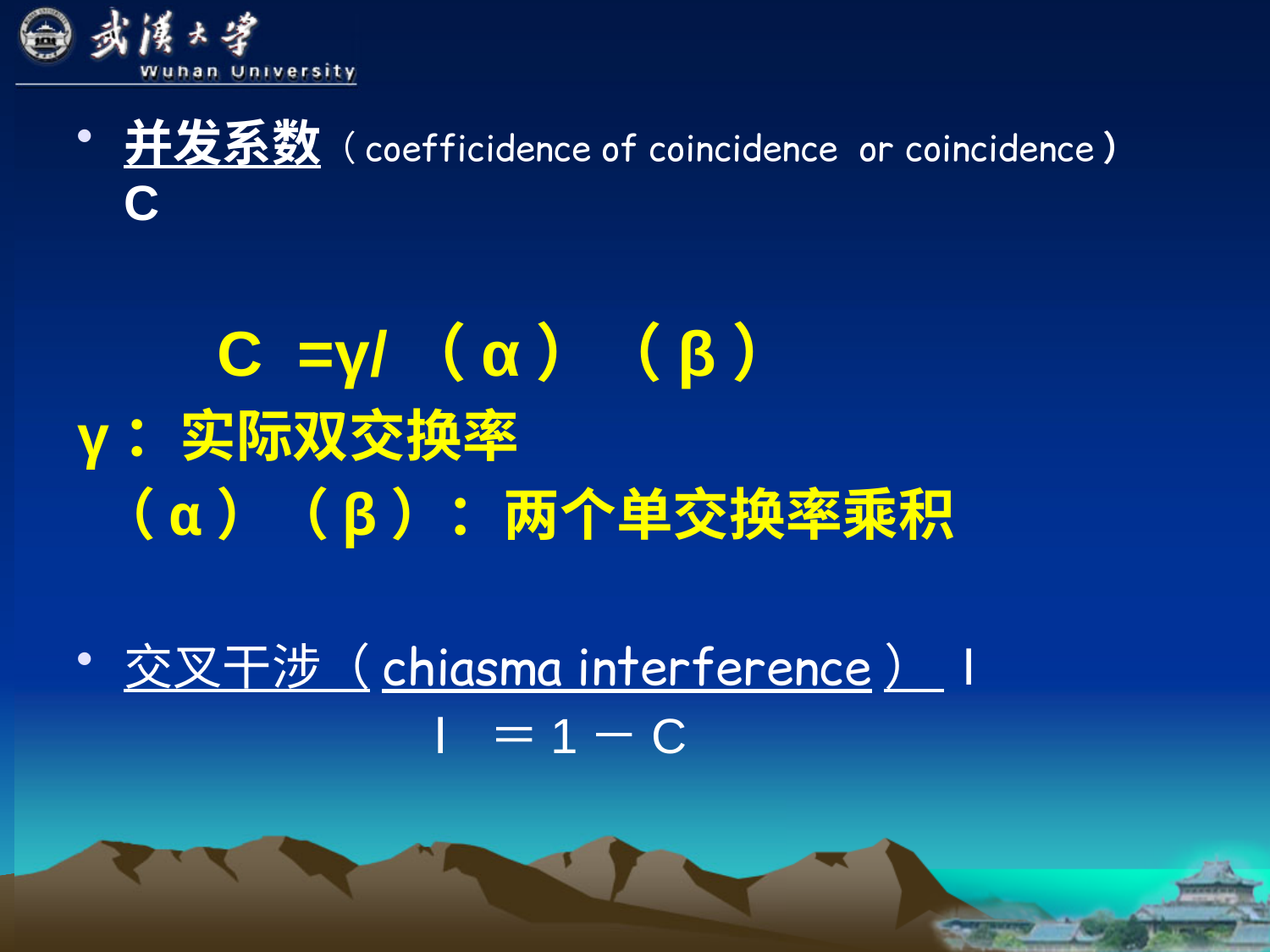

并发系数（coefficidence of coincidence  or coincidence）C

        C  =γ/（α）（β）
γ：实际双交换率
 （α）（β）：两个单交换率乘积

交叉干涉（chiasma interference） Ⅰ
                               Ⅰ ＝1－C